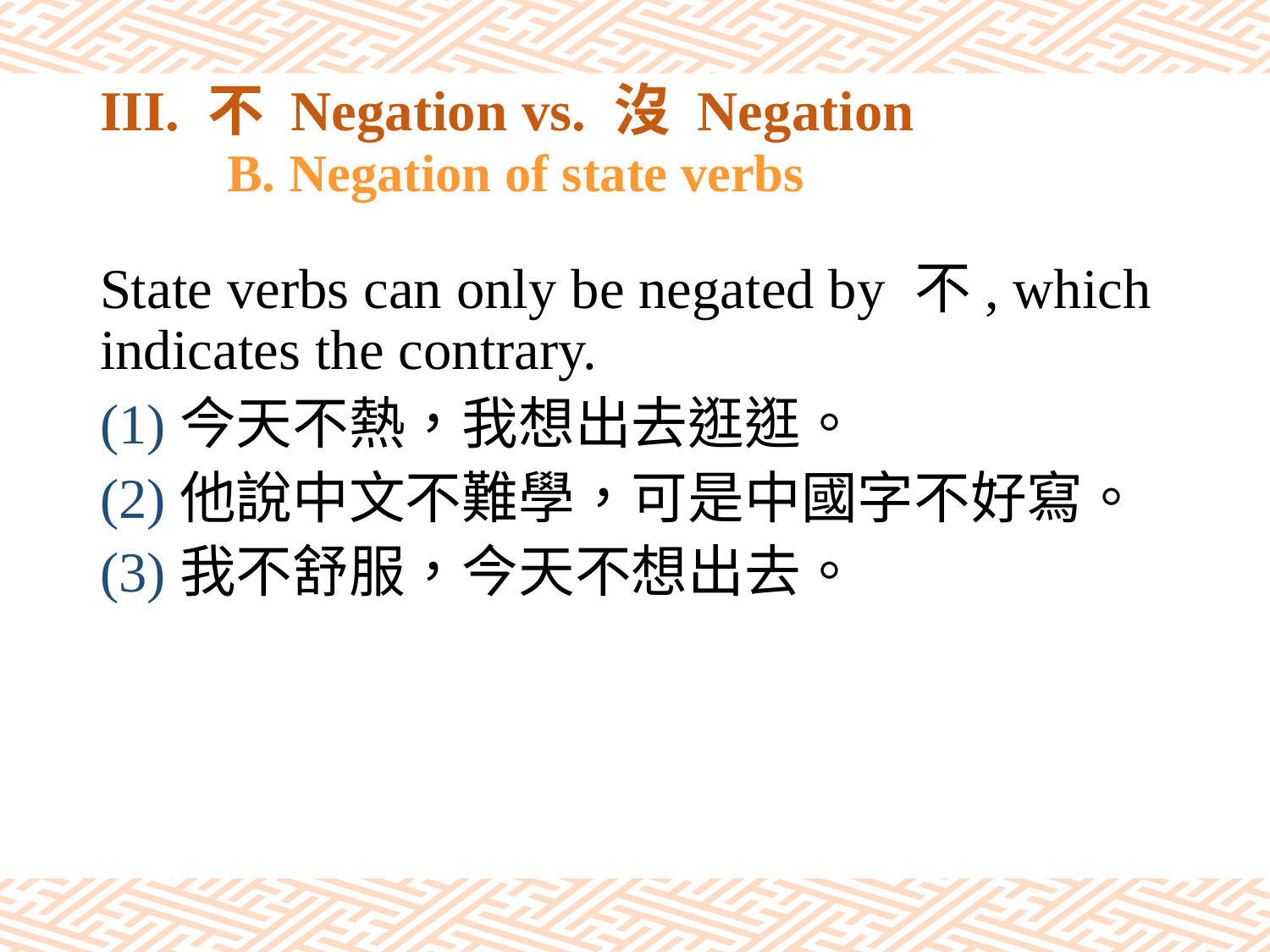

# III. 不 Negation vs. 沒 Negation B. Negation of state verbs
State verbs can only be negated by 不, which indicates the contrary.
(1)今天不熱，我想出去逛逛。
(2)他說中文不難學，可是中國字不好寫。
(3)我不舒服，今天不想出去。